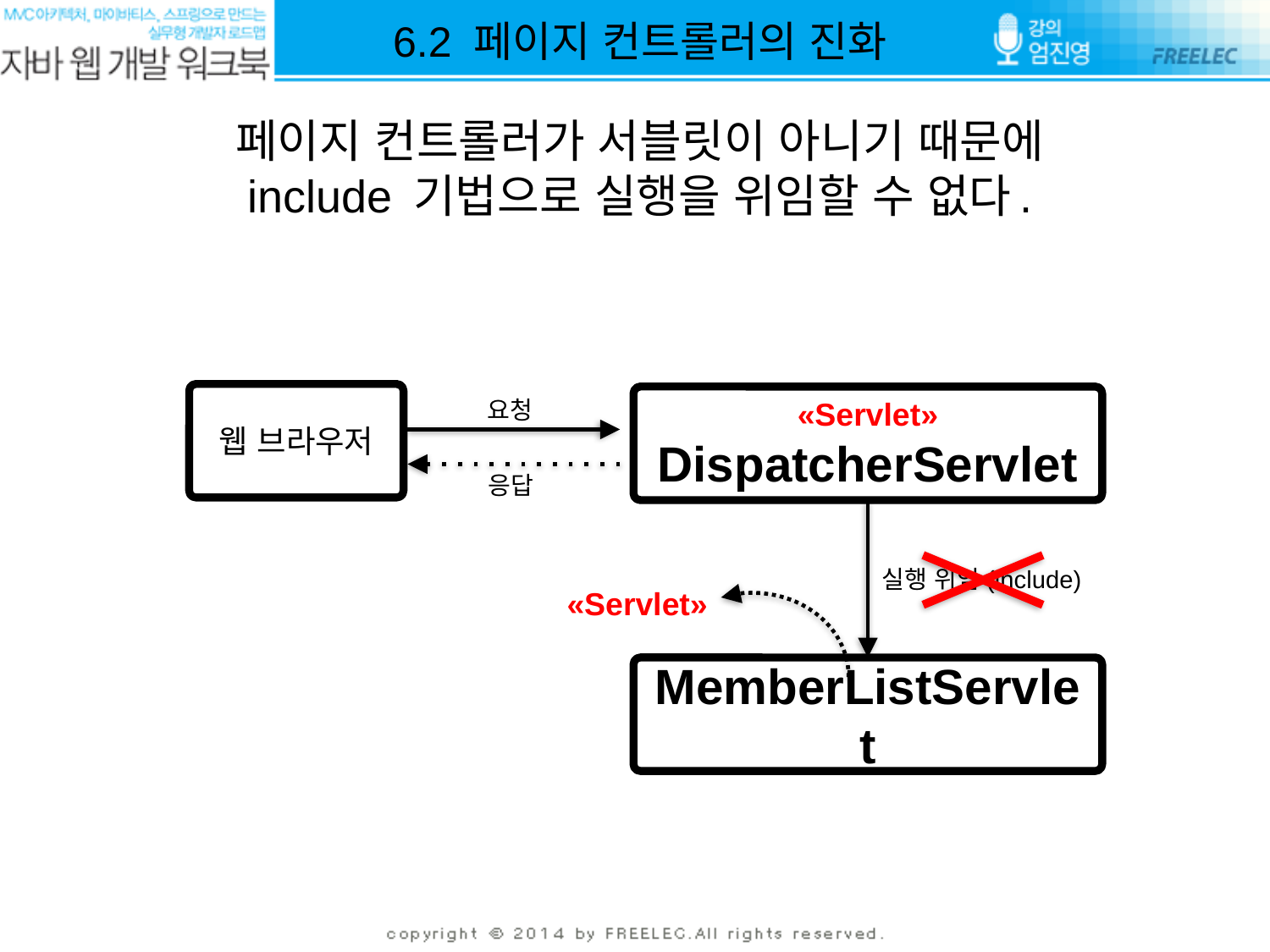

6.2 페이지 컨트롤러의 진화
페이지 컨트롤러가 서블릿이 아니기 때문에
include 기법으로 실행을 위임할 수 없다.
웹 브라우저
«Servlet»
DispatcherServlet

요청
응답

실행 위임(include)
«Servlet»

MemberListServlet